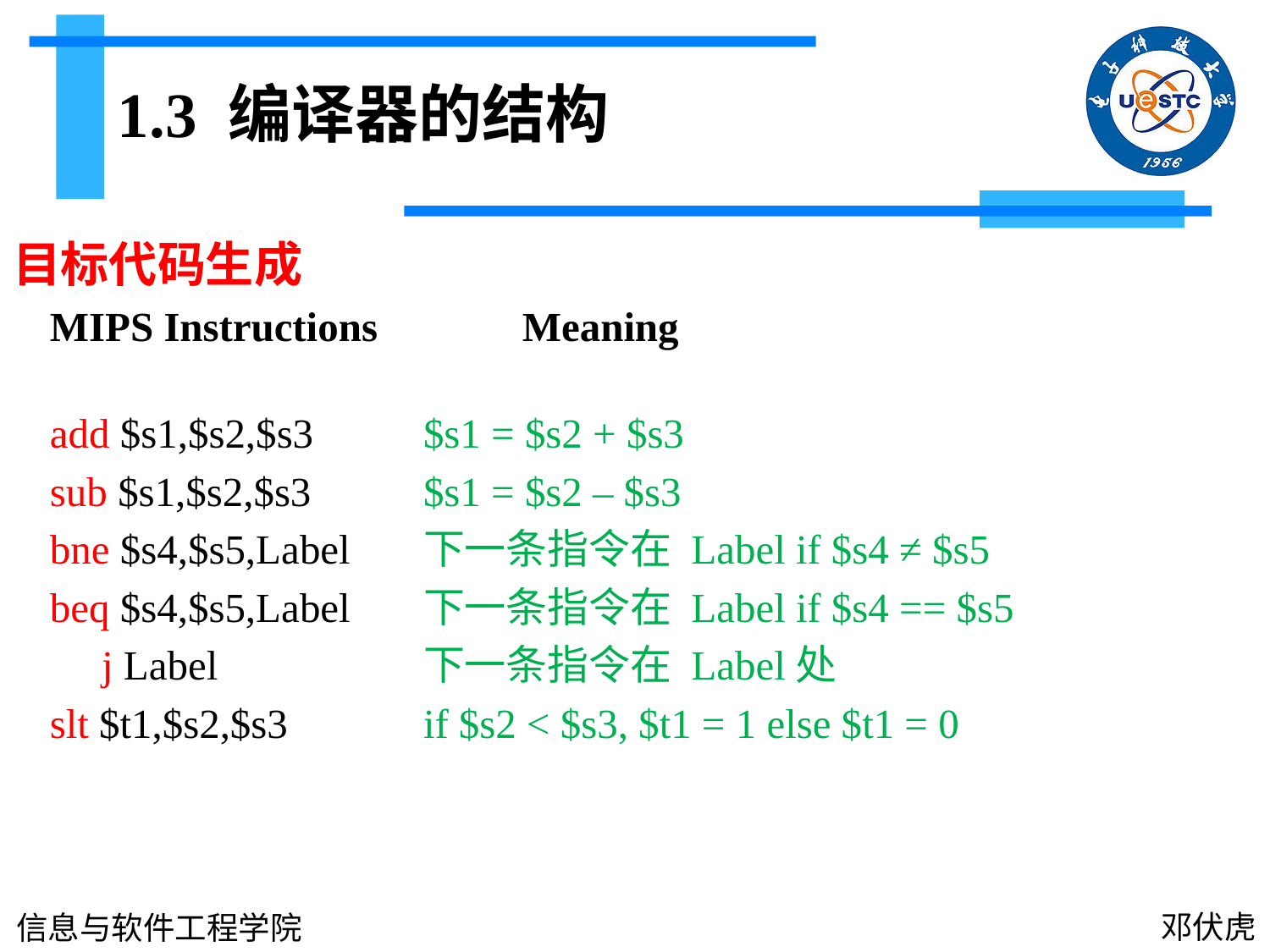

1.3 编译器的结构
目标代码生成
MIPS Instructions              Meaning

add $s1,$s2,$s3         	$s1 = $s2 + $s3
sub $s1,$s2,$s3         	$s1 = $s2 – $s3
bne $s4,$s5,Label  		下一条指令在 Label if $s4 ≠ $s5
beq $s4,$s5,Label  		下一条指令在 Label if $s4 == $s5
     j Label               		下一条指令在 Label处
slt $t1,$s2,$s3    		if $s2 < $s3, $t1 = 1 else $t1 = 0
邓伏虎
24
信息与软件工程学院